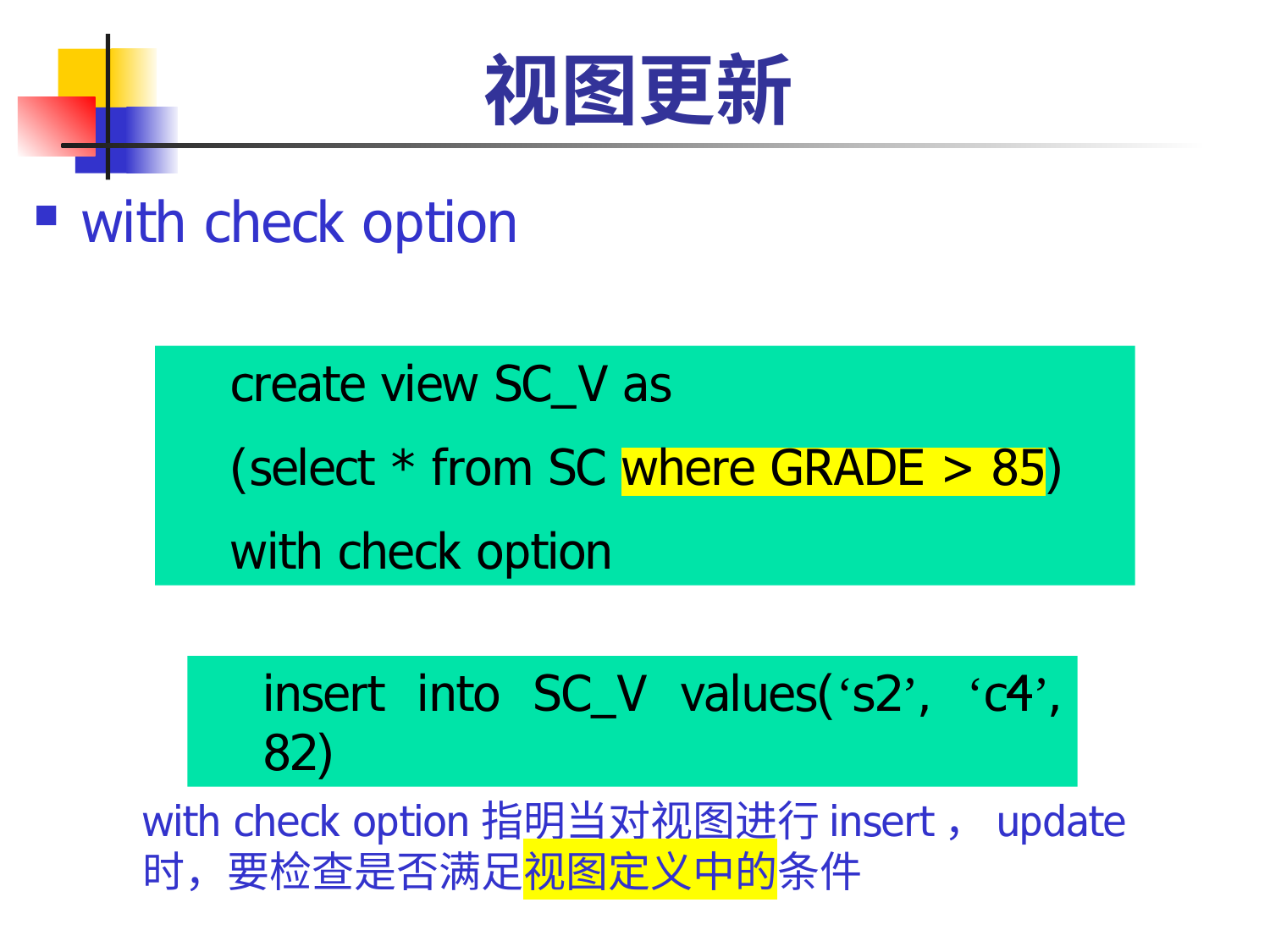

# 视图更新
with check option

create view SC_V as
(select * from SC where GRADE > 85)
with check option
insert into SC_V values(‘s2’, ‘c4’, 82)
with check option指明当对视图进行insert，update时，要检查是否满足视图定义中的条件